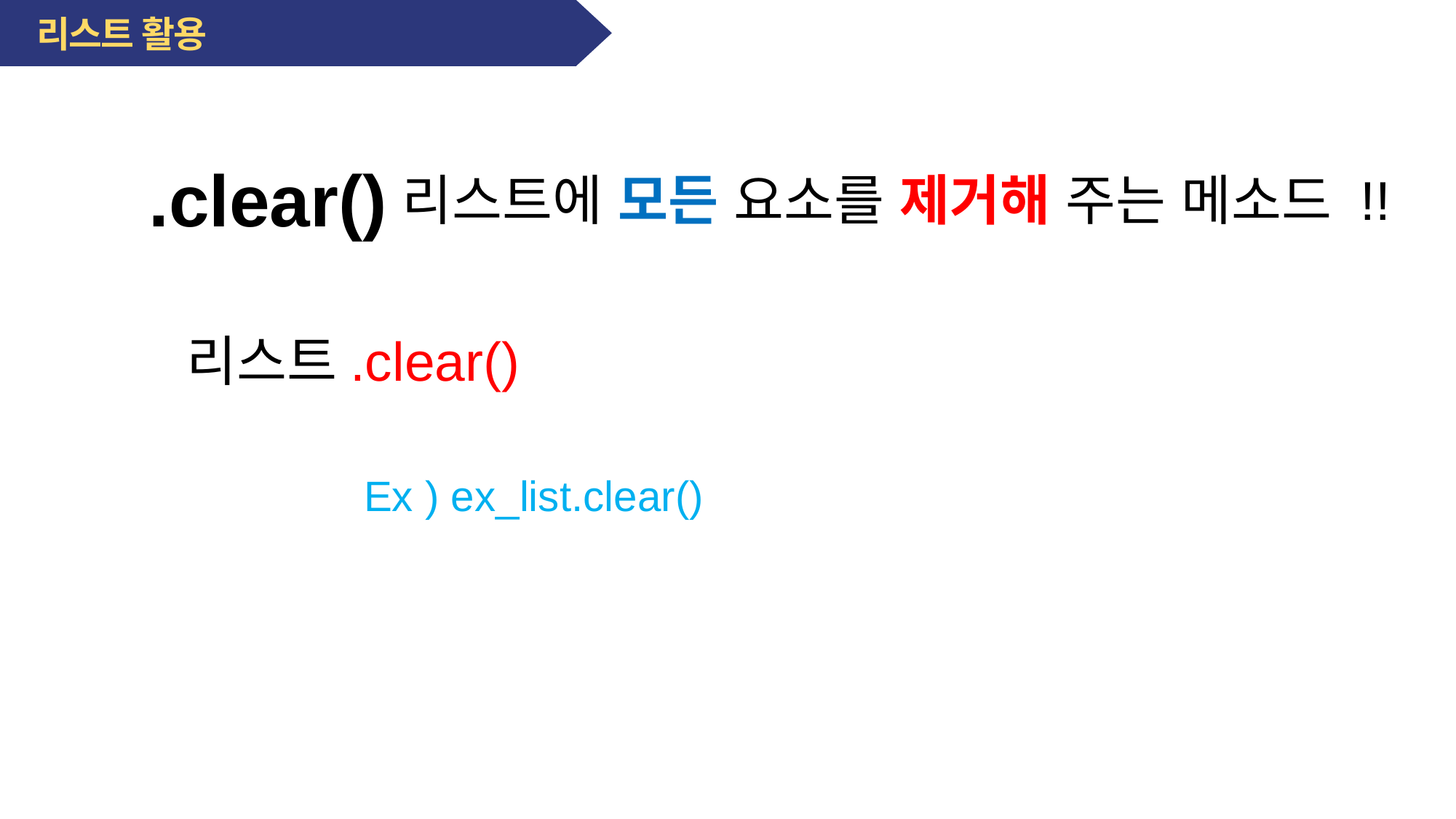

리스트 활용
.clear()
리스트에 모든 요소를 제거해 주는 메소드 !!
리스트.clear()
Ex ) ex_list.clear()